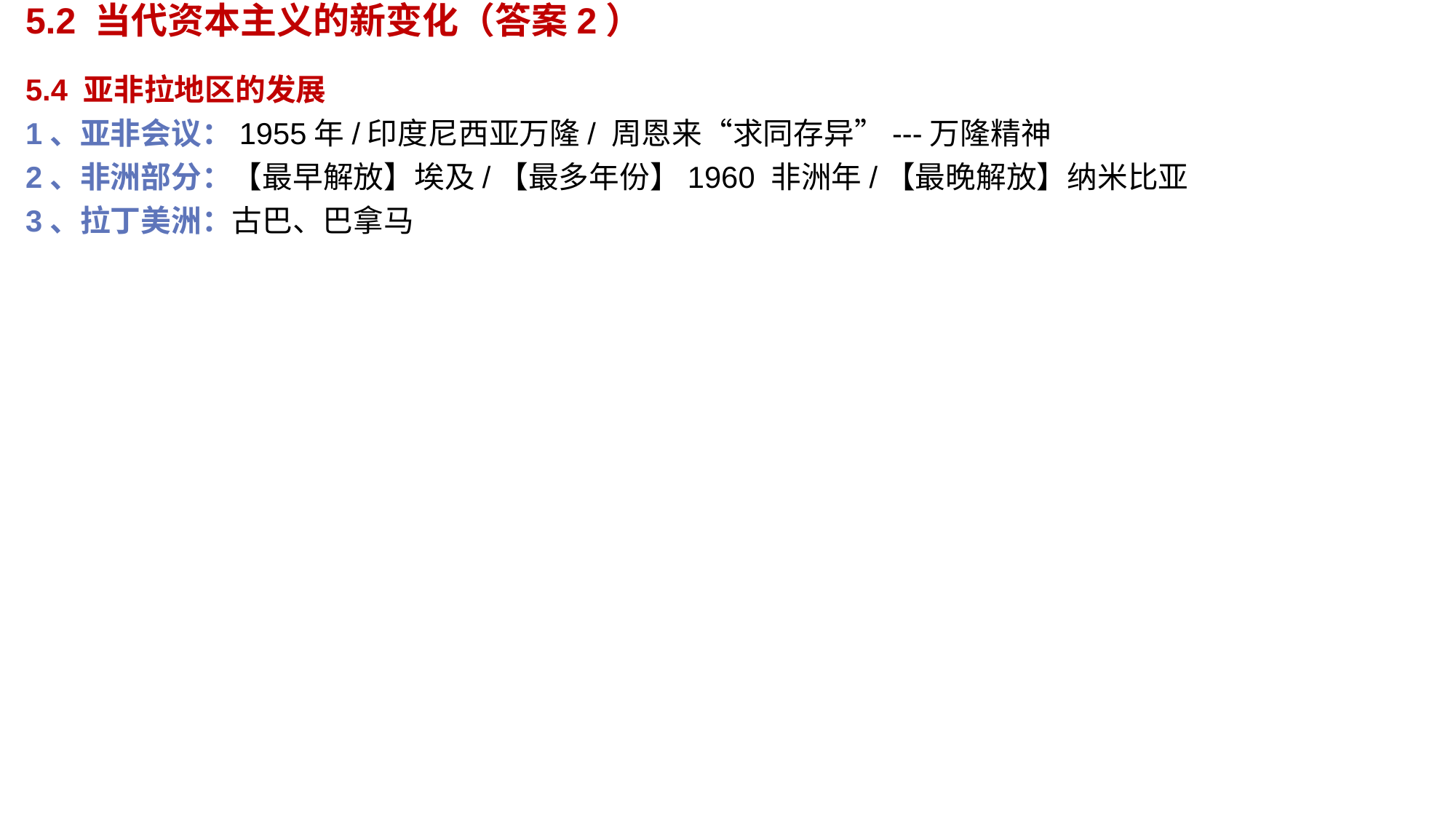

5.2 当代资本主义的新变化（答案2）
5.4 亚非拉地区的发展
1、亚非会议：1955年/印度尼西亚万隆/ 周恩来“求同存异”---万隆精神
2、非洲部分：【最早解放】埃及/【最多年份】1960 非洲年/【最晚解放】纳米比亚
3、拉丁美洲：古巴、巴拿马